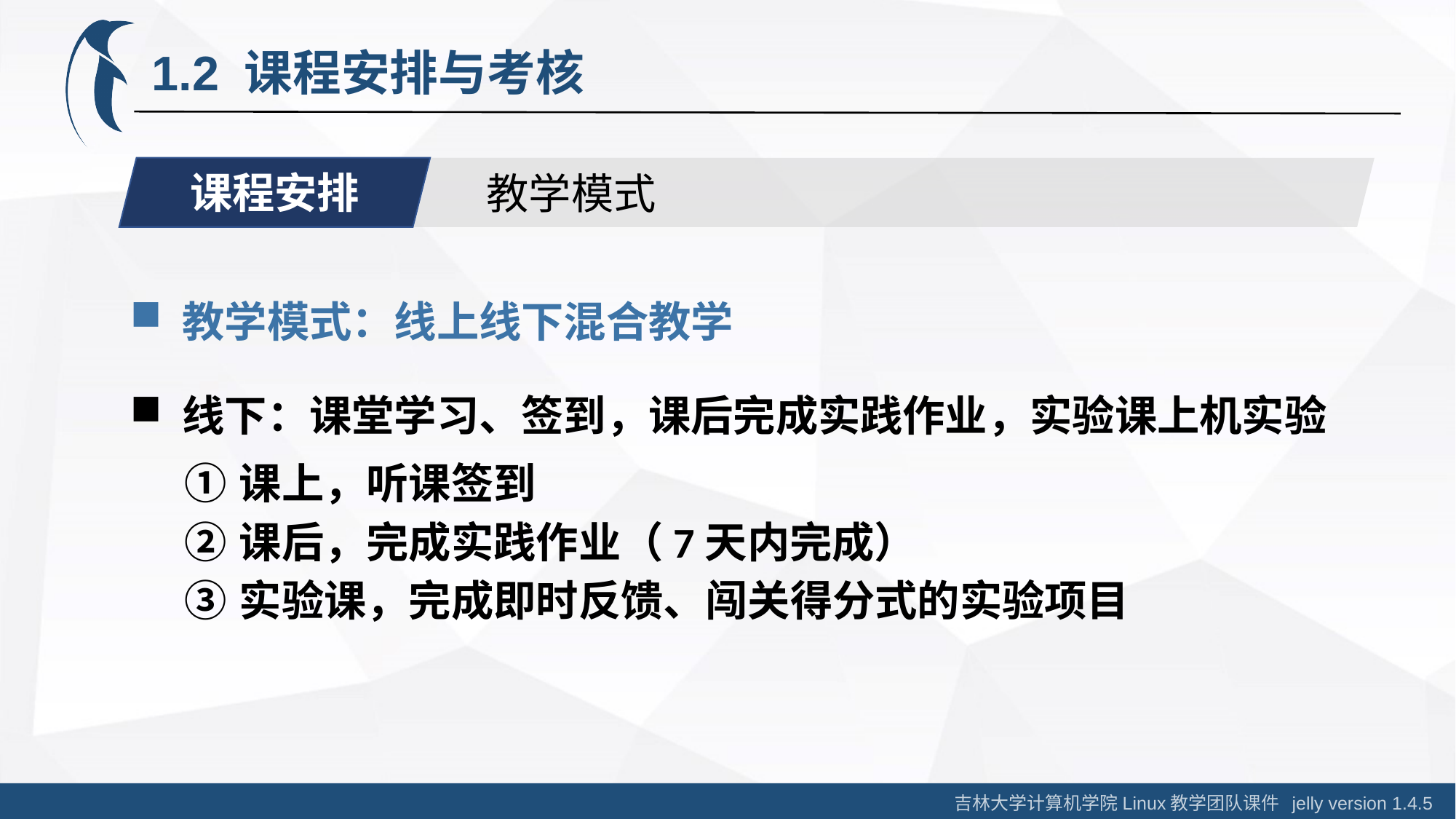

# 1.2 课程安排与考核
课程安排
教学模式
 教学模式：线上线下混合教学
 线下：课堂学习、签到，课后完成实践作业，实验课上机实验
课上，听课签到
课后，完成实践作业（7天内完成）
实验课，完成即时反馈、闯关得分式的实验项目